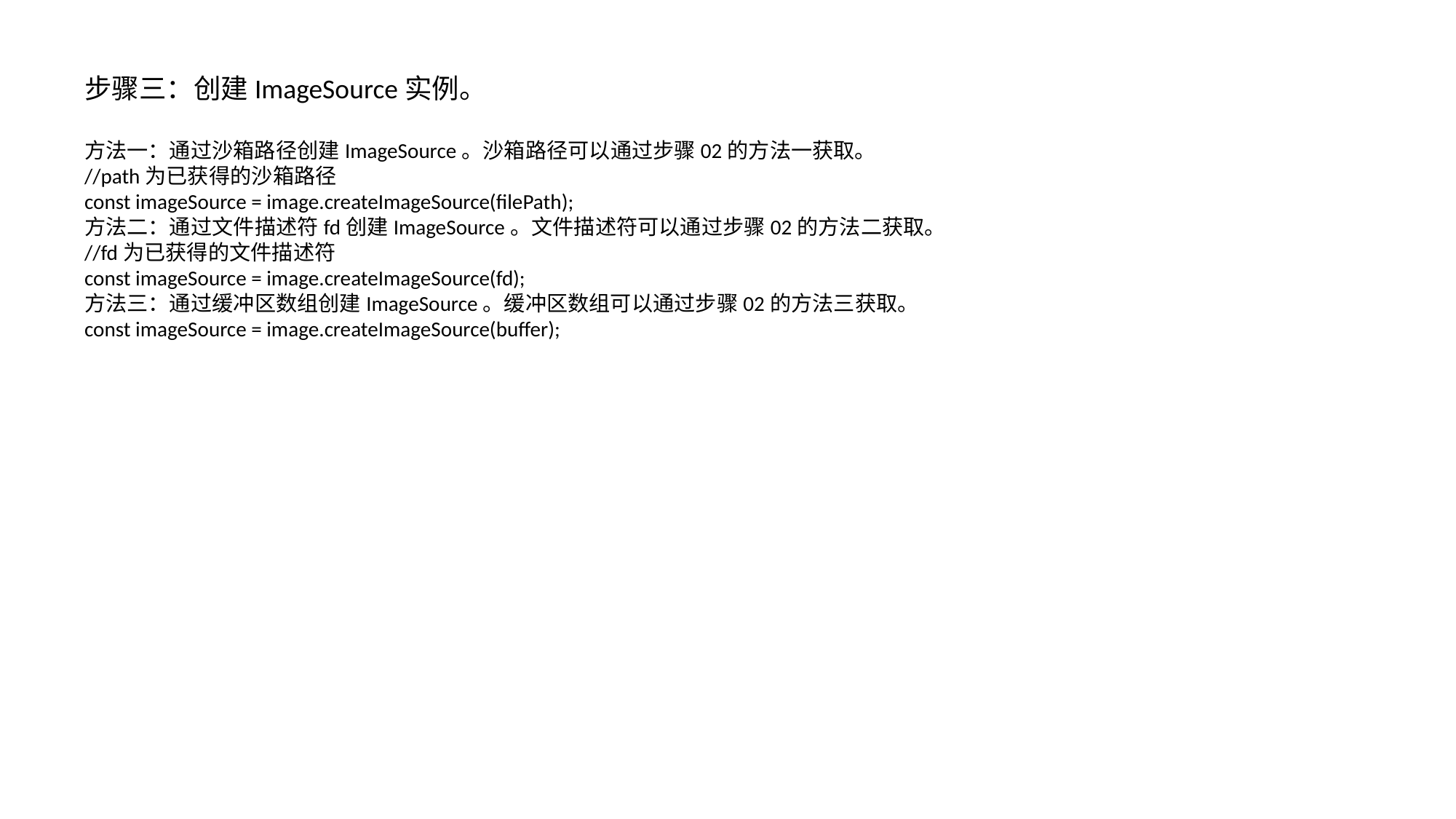

步骤三：创建ImageSource实例。

方法一：通过沙箱路径创建ImageSource。沙箱路径可以通过步骤02的方法一获取。
//path为已获得的沙箱路径
const imageSource = image.createImageSource(filePath);
方法二：通过文件描述符fd创建ImageSource。文件描述符可以通过步骤02的方法二获取。
//fd为已获得的文件描述符
const imageSource = image.createImageSource(fd);
方法三：通过缓冲区数组创建ImageSource。缓冲区数组可以通过步骤02的方法三获取。
const imageSource = image.createImageSource(buffer);